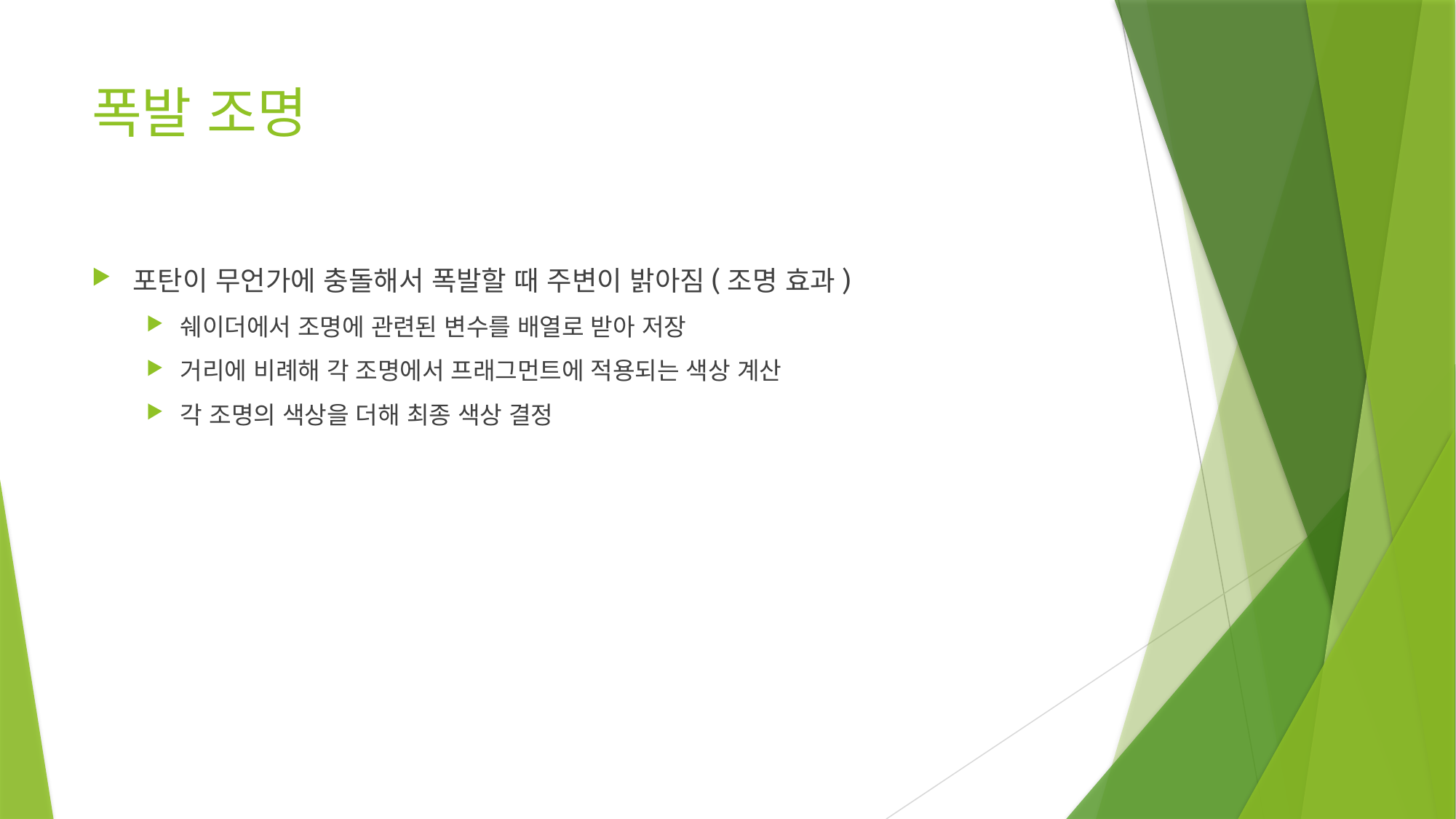

# 폭발 조명
포탄이 무언가에 충돌해서 폭발할 때 주변이 밝아짐(조명 효과)
쉐이더에서 조명에 관련된 변수를 배열로 받아 저장
거리에 비례해 각 조명에서 프래그먼트에 적용되는 색상 계산
각 조명의 색상을 더해 최종 색상 결정